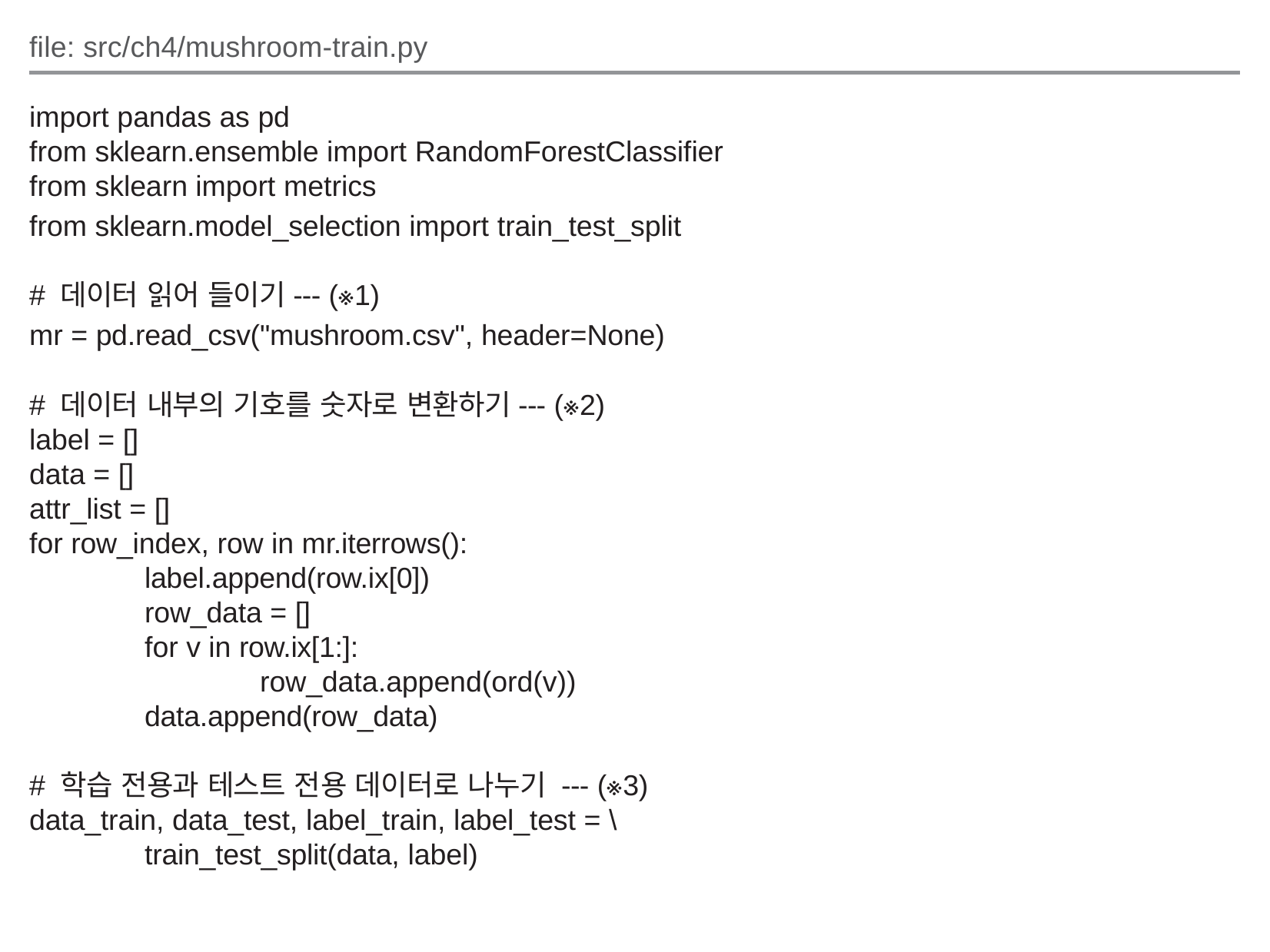

file: src/ch4/mushroom-train.py

import pandas as pd
from sklearn.ensemble import RandomForestClassifier
from sklearn import metrics
from sklearn.model_selection import train_test_split

# 데이터 읽어 들이기--- (※1)
mr = pd.read_csv("mushroom.csv", header=None)

# 데이터 내부의 기호를 숫자로 변환하기--- (※2)
label = []
data = []
attr_list = []
for row_index, row in mr.iterrows():
	label.append(row.ix[0])
	row_data = []
	for v in row.ix[1:]:
		row_data.append(ord(v))
	data.append(row_data)

# 학습 전용과 테스트 전용 데이터로 나누기 --- (※3)
data_train, data_test, label_train, label_test = \
	train_test_split(data, label)